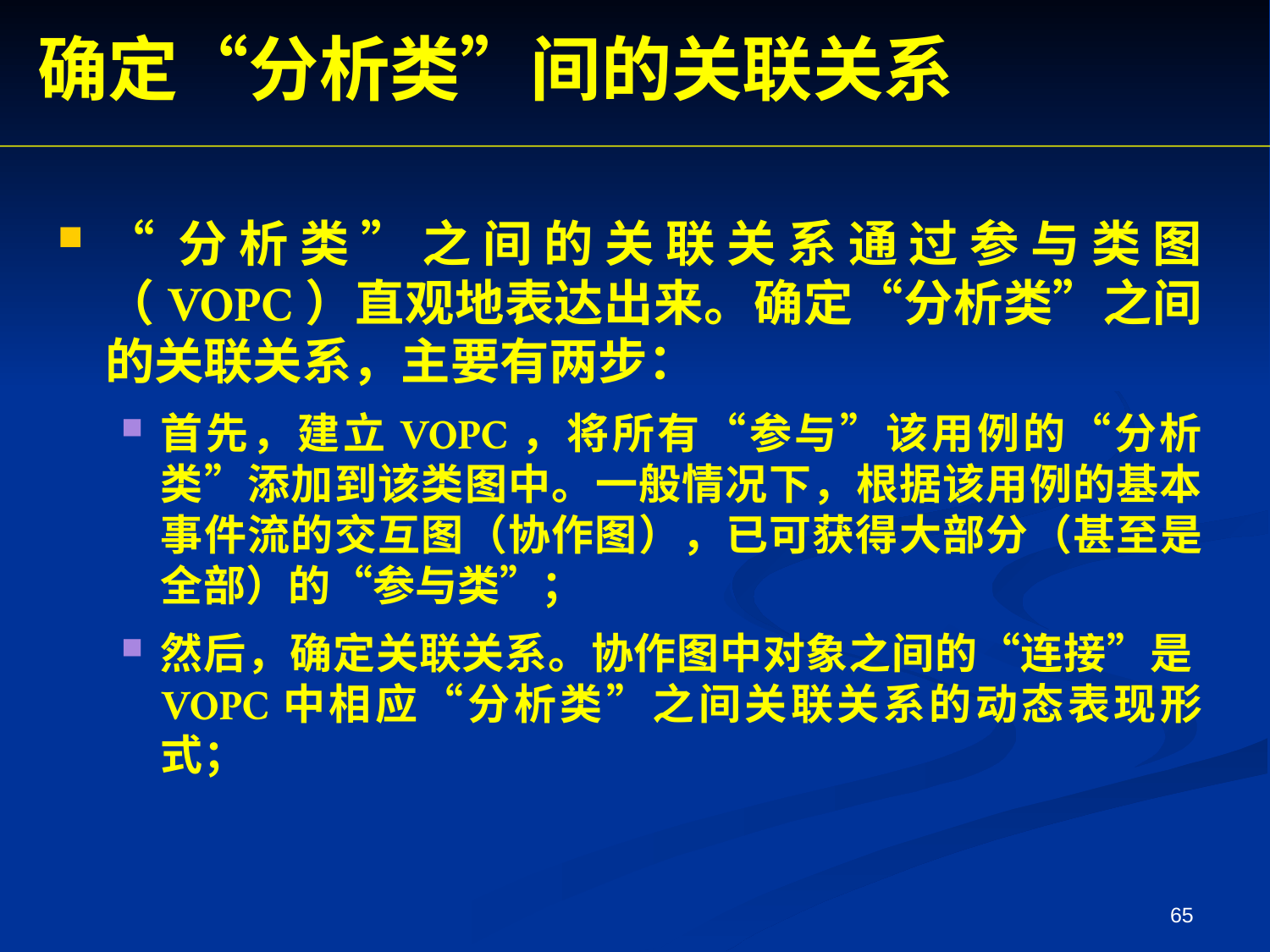

确定“分析类”间的关联关系

“分析类”之间的关联关系通过参与类图（VOPC）直观地表达出来。确定“分析类”之间的关联关系，主要有两步：
首先，建立VOPC，将所有“参与”该用例的“分析类”添加到该类图中。一般情况下，根据该用例的基本事件流的交互图（协作图），已可获得大部分（甚至是全部）的“参与类”；
然后，确定关联关系。协作图中对象之间的“连接”是VOPC中相应“分析类”之间关联关系的动态表现形式；
65